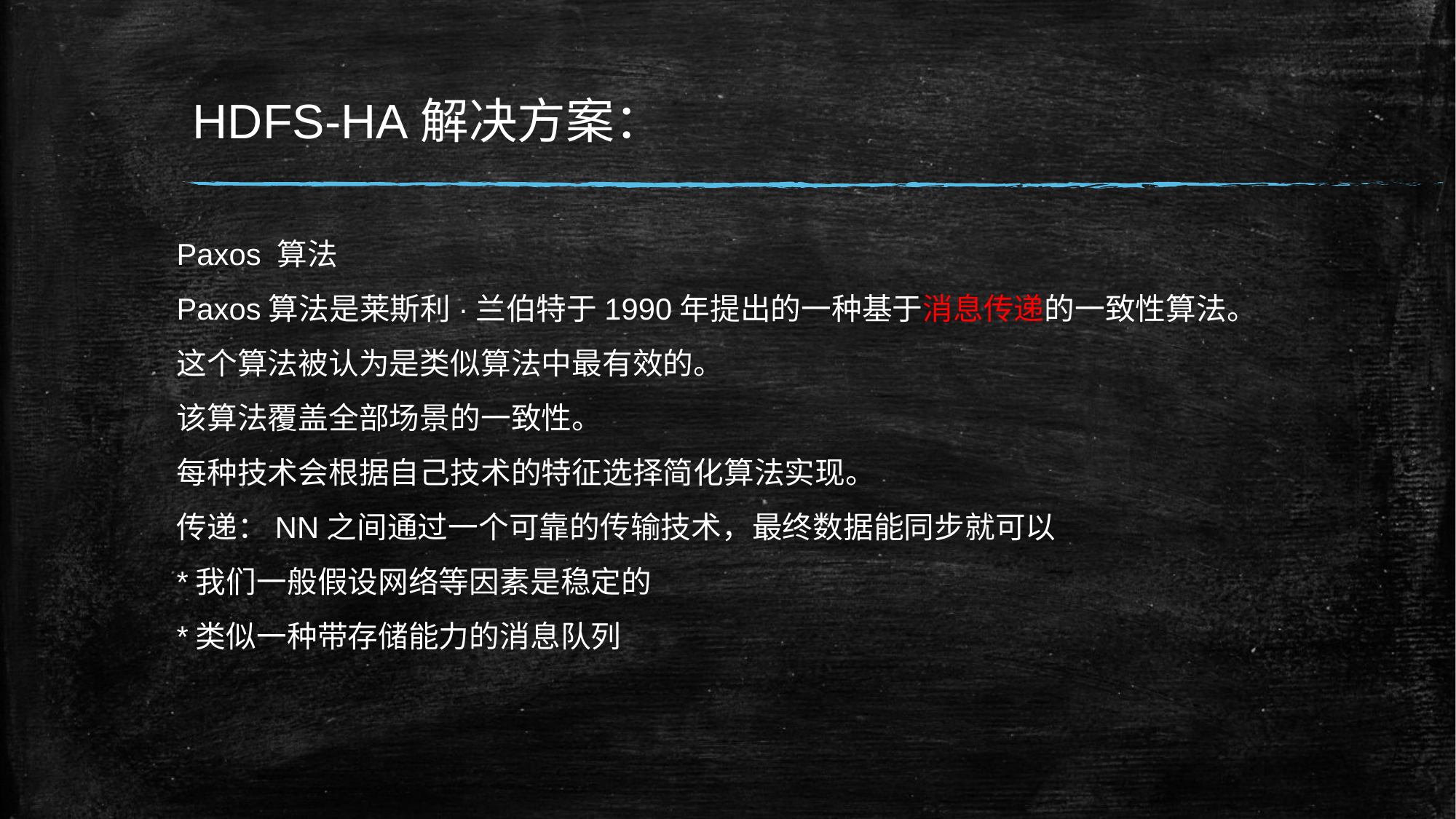

# HDFS-HA解决方案：
Paxos 算法
Paxos算法是莱斯利·兰伯特于1990年提出的一种基于消息传递的一致性算法。
这个算法被认为是类似算法中最有效的。
该算法覆盖全部场景的一致性。
每种技术会根据自己技术的特征选择简化算法实现。
传递：NN之间通过一个可靠的传输技术，最终数据能同步就可以
*我们一般假设网络等因素是稳定的
*类似一种带存储能力的消息队列